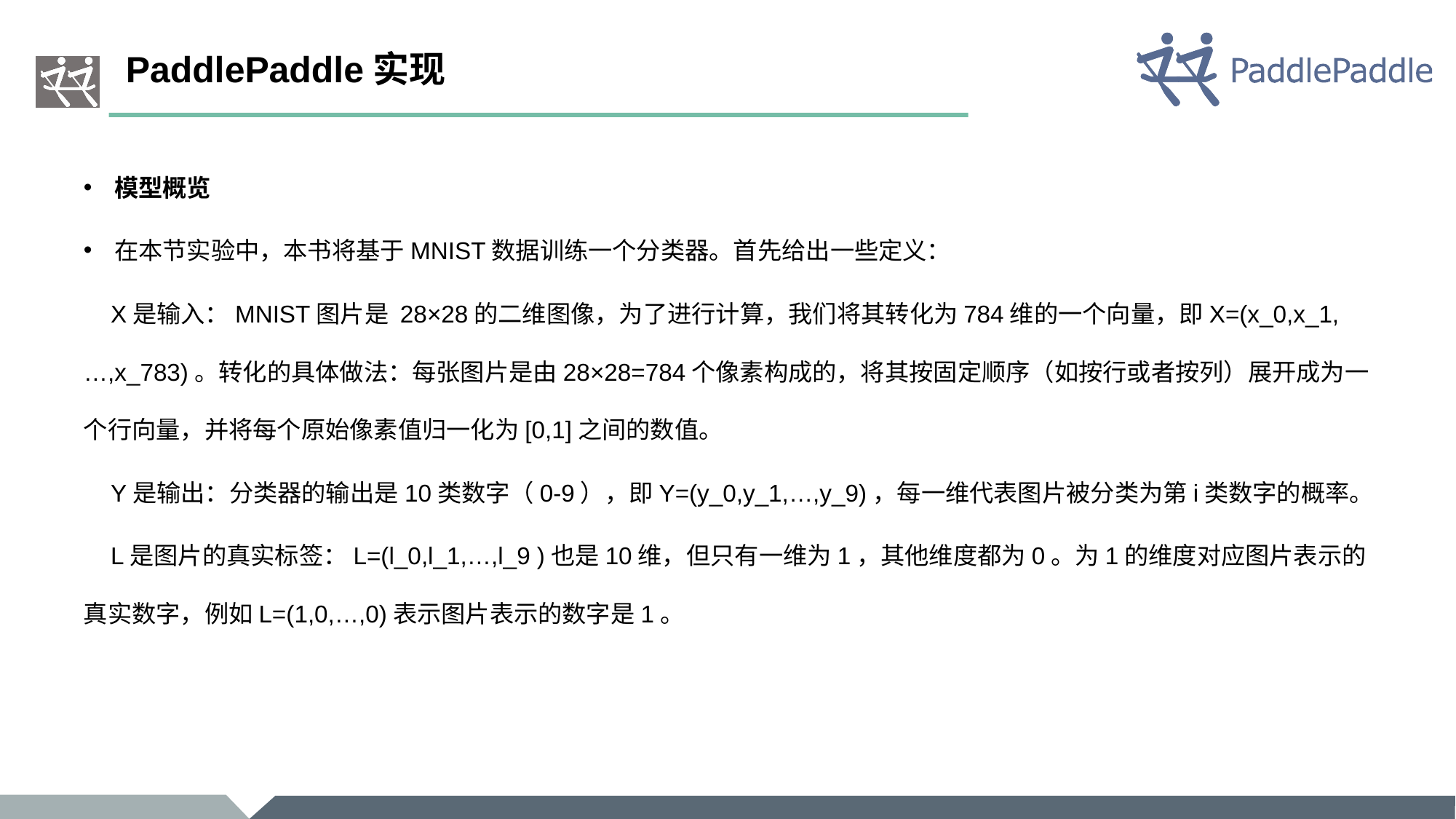

# PaddlePaddle实现
模型概览
在本节实验中，本书将基于MNIST数据训练一个分类器。首先给出一些定义：
    X是输入：MNIST图片是 28×28的二维图像，为了进行计算，我们将其转化为784维的一个向量，即X=(x_0,x_1,…,x_783)。转化的具体做法：每张图片是由28×28=784个像素构成的，将其按固定顺序（如按行或者按列）展开成为一个行向量，并将每个原始像素值归一化为[0,1]之间的数值。
    Y是输出：分类器的输出是10类数字（0-9），即Y=(y_0,y_1,…,y_9)，每一维代表图片被分类为第i类数字的概率。
    L是图片的真实标签：L=(l_0,l_1,…,l_9 )也是10维，但只有一维为1，其他维度都为0。为1的维度对应图片表示的真实数字，例如L=(1,0,…,0)表示图片表示的数字是1。